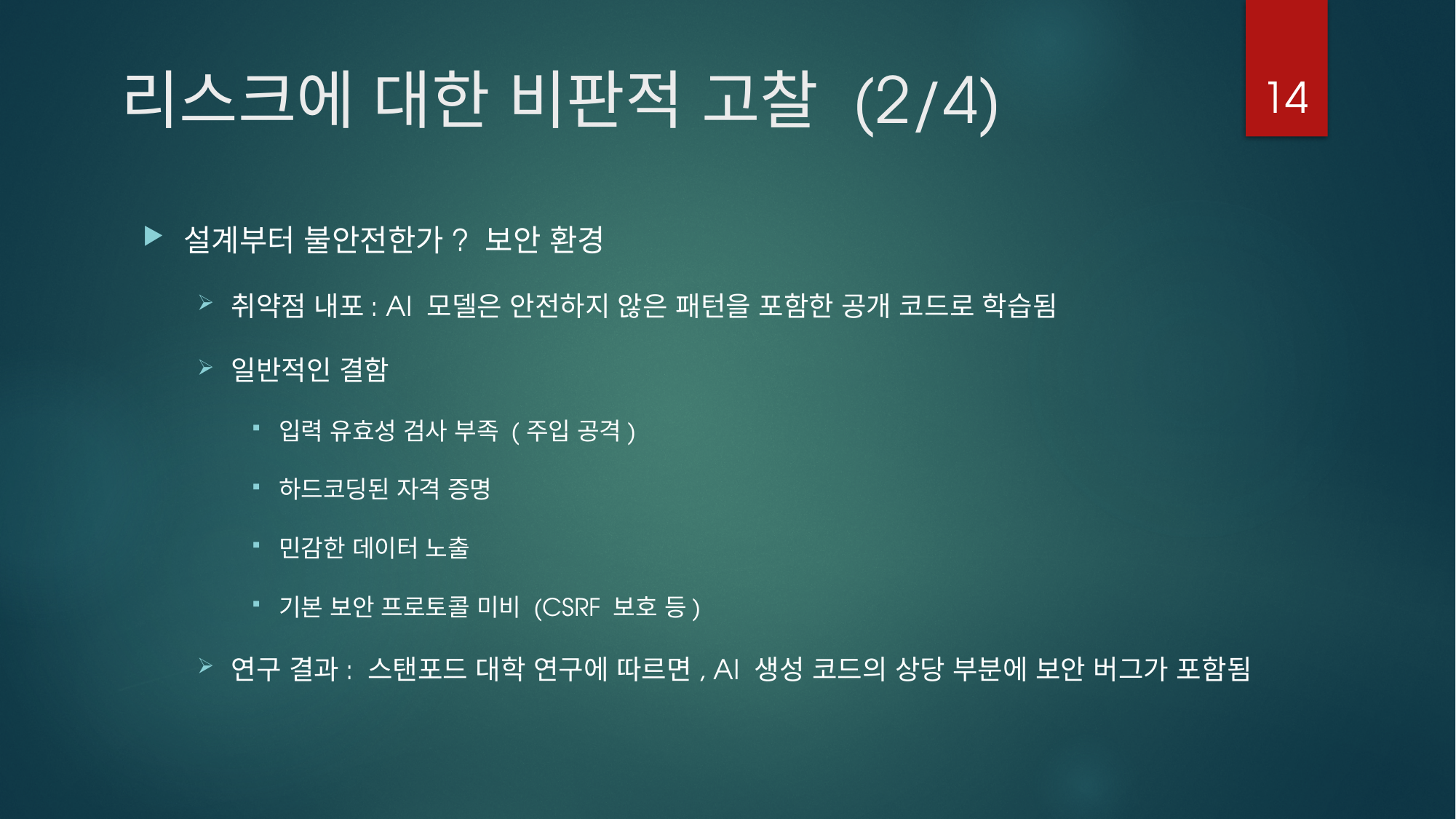

14
# 리스크에 대한 비판적 고찰 (2/4)
설계부터 불안전한가? 보안 환경
취약점 내포: AI 모델은 안전하지 않은 패턴을 포함한 공개 코드로 학습됨
일반적인 결함
입력 유효성 검사 부족 (주입 공격)
하드코딩된 자격 증명
민감한 데이터 노출
기본 보안 프로토콜 미비 (CSRF 보호 등)
연구 결과: 스탠포드 대학 연구에 따르면, AI 생성 코드의 상당 부분에 보안 버그가 포함됨